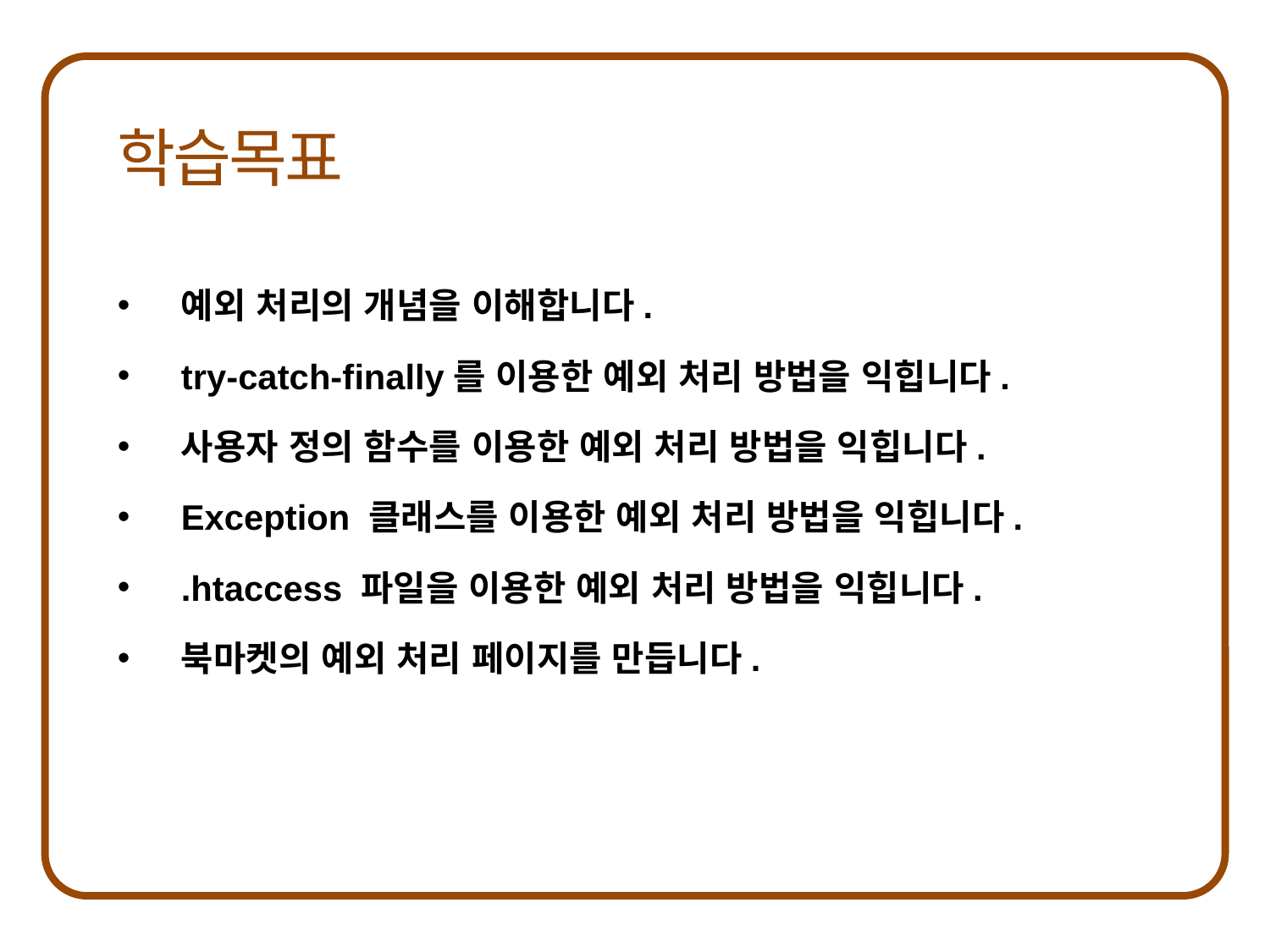

예외 처리의 개념을 이해합니다.
try-catch-finally를 이용한 예외 처리 방법을 익힙니다.
사용자 정의 함수를 이용한 예외 처리 방법을 익힙니다.
Exception 클래스를 이용한 예외 처리 방법을 익힙니다.
.htaccess 파일을 이용한 예외 처리 방법을 익힙니다.
북마켓의 예외 처리 페이지를 만듭니다.